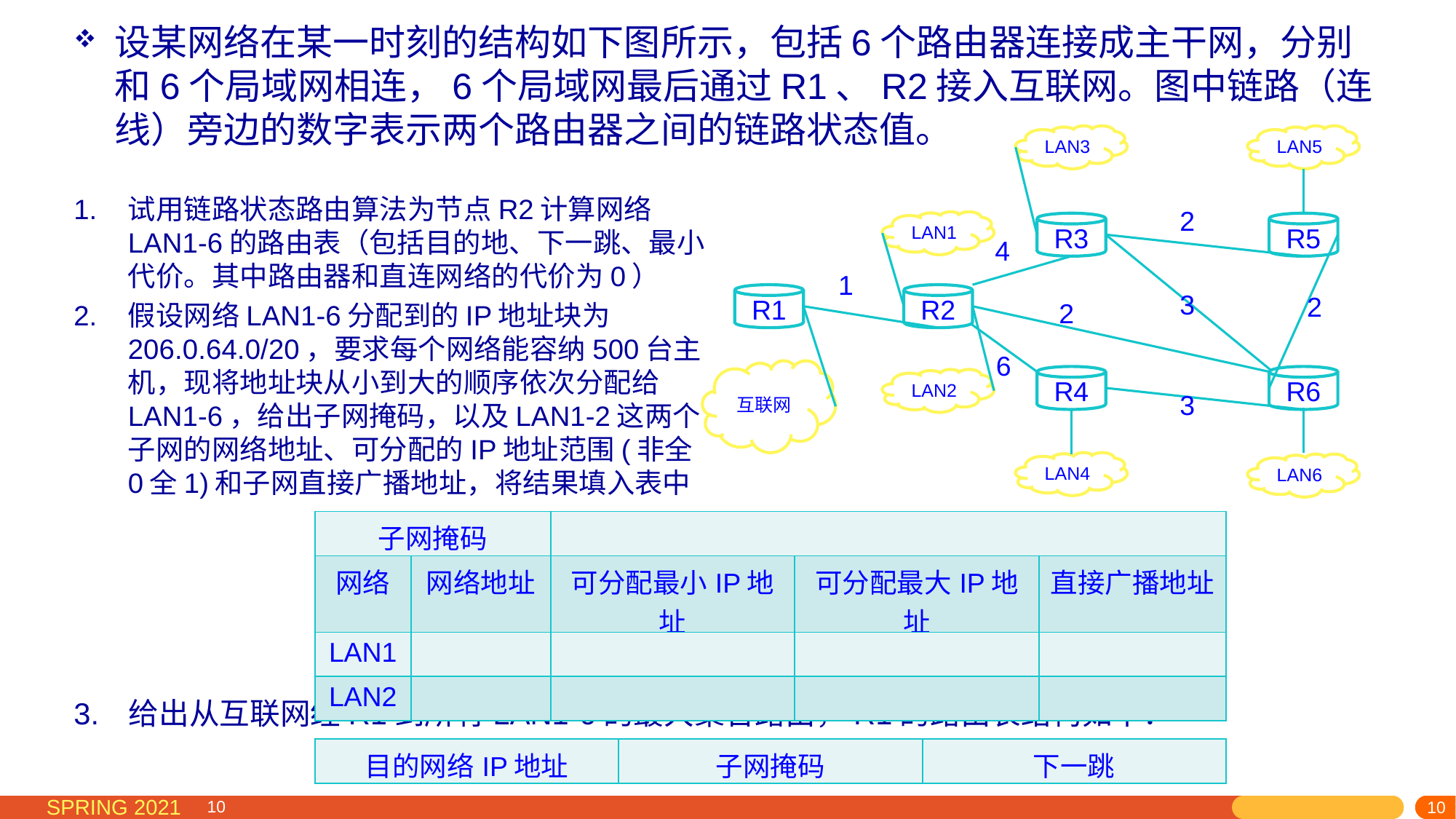

设某网络在某一时刻的结构如下图所示，包括6个路由器连接成主干网，分别和6个局域网相连，6个局域网最后通过R1、R2接入互联网。图中链路（连线）旁边的数字表示两个路由器之间的链路状态值。
LAN3
LAN5
试用链路状态路由算法为节点R2计算网络LAN1-6的路由表（包括目的地、下一跳、最小代价。其中路由器和直连网络的代价为0）
假设网络LAN1-6分配到的IP地址块为206.0.64.0/20，要求每个网络能容纳500台主机，现将地址块从小到大的顺序依次分配给LAN1-6，给出子网掩码，以及LAN1-2这两个子网的网络地址、可分配的IP地址范围(非全0全1)和子网直接广播地址，将结果填入表中
2
LAN1
R3
R5
4
1
3
2
R1
R2
2
6
互联网
R4
R6
LAN2
3
LAN4
LAN6
| 子网掩码 |  |  |  |  |
| --- | --- | --- | --- | --- |
| 网络 | 网络地址 | 可分配最小IP地址 | 可分配最大IP地址 | 直接广播地址 |
| LAN1 |  |  |  |  |
| LAN2 |  |  |  |  |
给出从互联网经R1到所有LAN1-6的最大聚合路由，R1的路由表结构如下：
| 目的网络IP地址 | 子网掩码 | 下一跳 |
| --- | --- | --- |